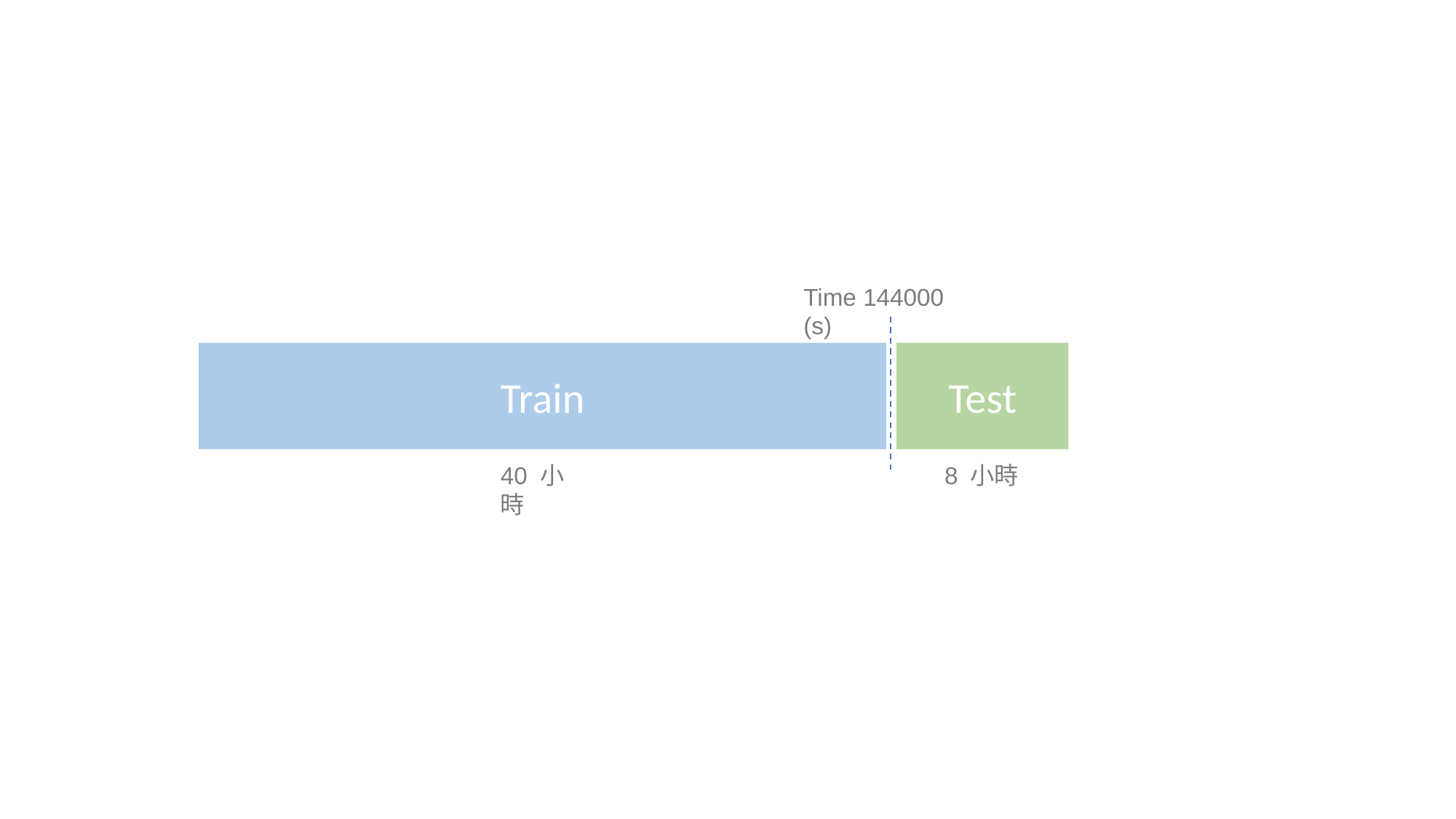

Time 144000 (s)
Train
Test
40 小時
8 小時